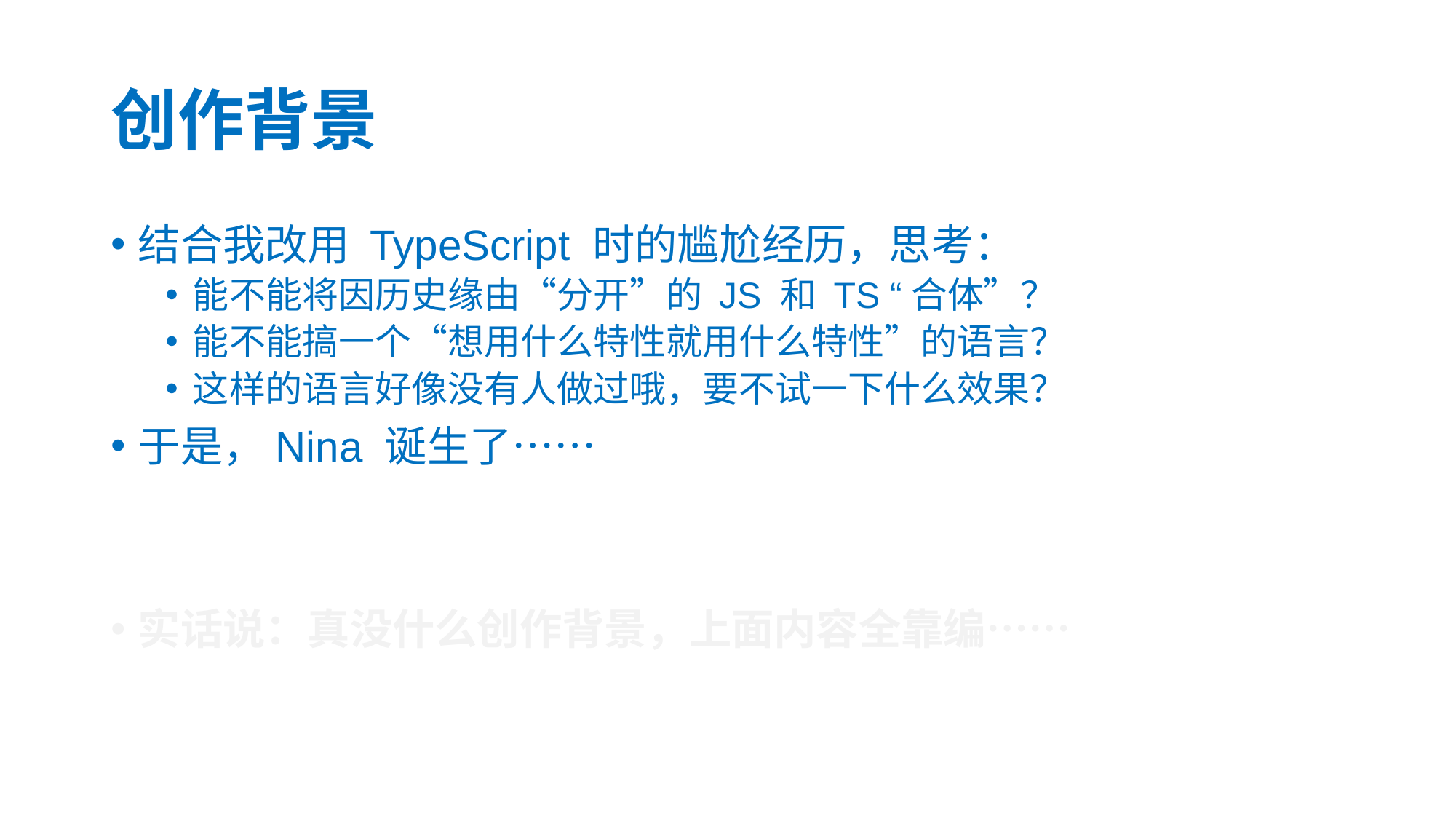

# 创作背景
结合我改用 TypeScript 时的尴尬经历，思考：
能不能将因历史缘由“分开”的 JS 和 TS “合体”？
能不能搞一个“想用什么特性就用什么特性”的语言？
这样的语言好像没有人做过哦，要不试一下什么效果？
于是，Nina 诞生了……

实话说：真没什么创作背景，上面内容全靠编……